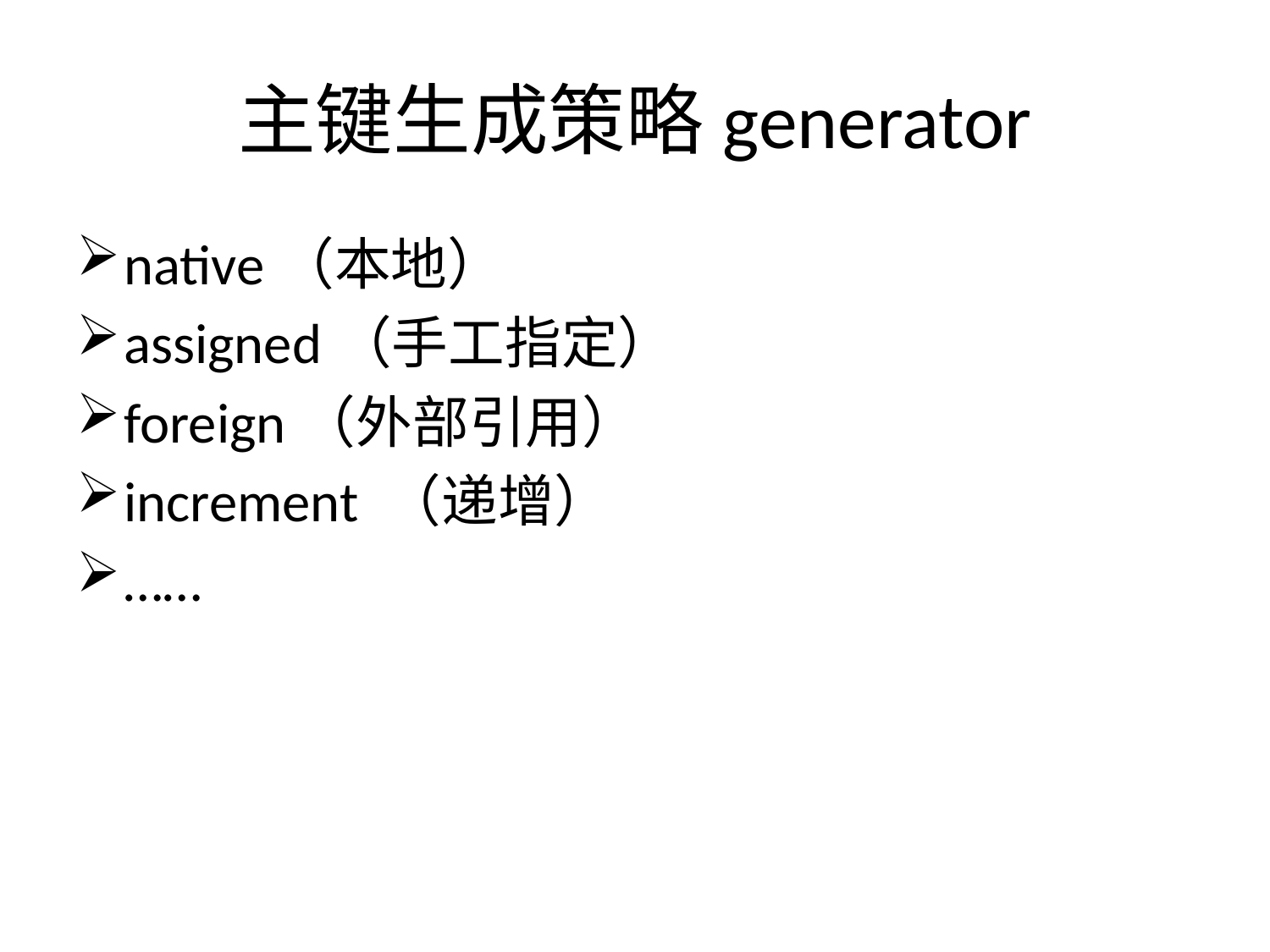

# 主键生成策略generator
native（本地）
assigned（手工指定）
foreign（外部引用）
increment （递增）
……